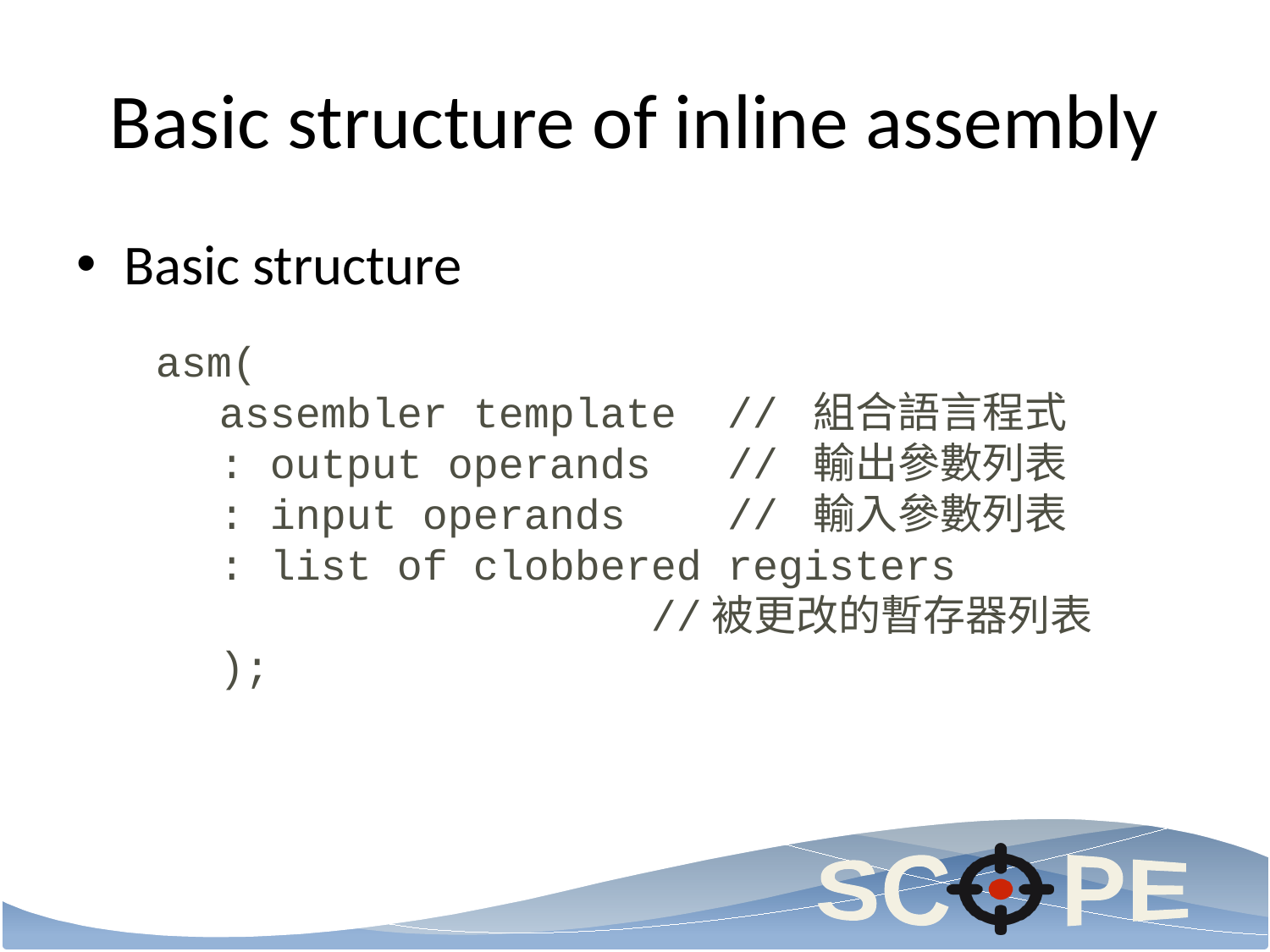

# Basic structure of inline assembly
Basic structure
asm(
assembler template  // 組合語言程式
: output operands   // 輸出參數列表
: input operands    // 輸入參數列表
: list of clobbered registers
                 //被更改的暫存器列表
);